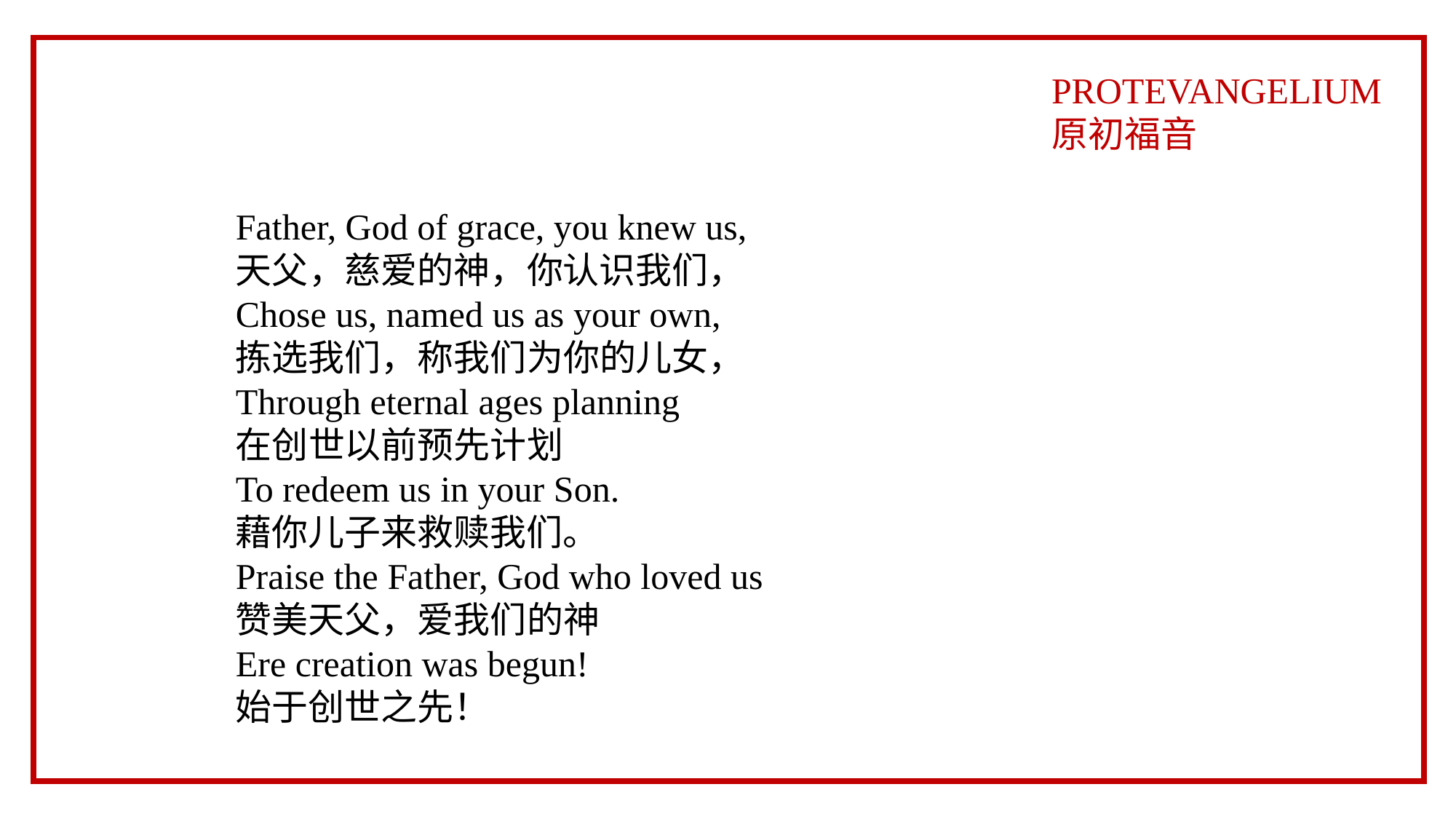

PROTEVANGELIUM
原初福音
Father, God of grace, you knew us,
天父，慈爱的神，你认识我们，
Chose us, named us as your own,
拣选我们，称我们为你的儿女，
Through eternal ages planning
在创世以前预先计划
To redeem us in your Son.
藉你儿子来救赎我们。
Praise the Father, God who loved us
赞美天父，爱我们的神
Ere creation was begun!
始于创世之先！